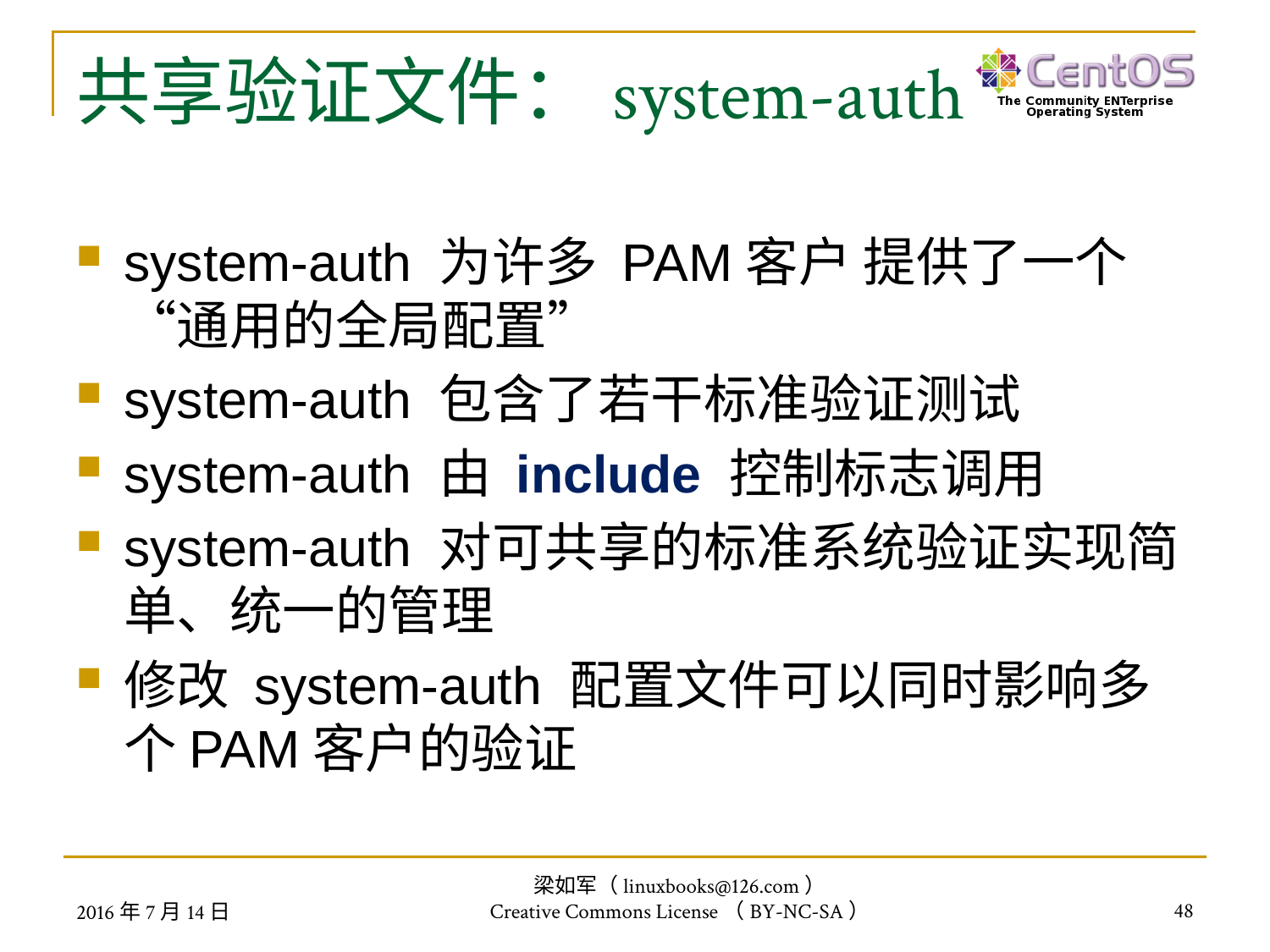

# 共享验证文件：system-auth
system-auth 为许多 PAM客户 提供了一个“通用的全局配置”
system-auth 包含了若干标准验证测试
system-auth 由 include 控制标志调用
system-auth 对可共享的标准系统验证实现简单、统一的管理
修改 system-auth 配置文件可以同时影响多个PAM客户的验证
梁如军（linuxbooks@126.com）
Creative Commons License（BY-NC-SA）
2016年7月14日
48